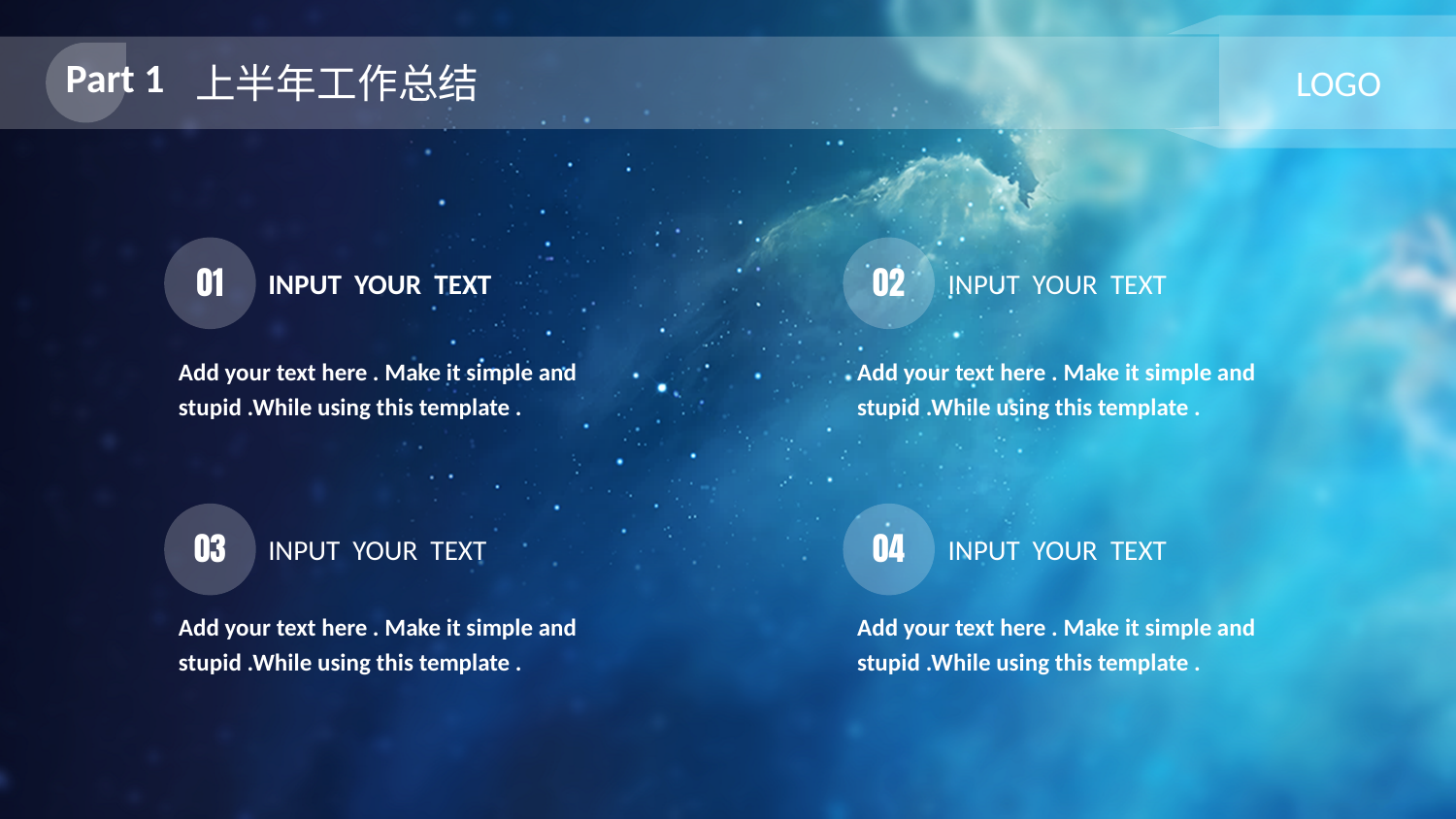

Part 1
上半年工作总结
LOGO
01
INPUT  YOUR  TEXT
02
INPUT  YOUR  TEXT
Add your text here . Make it simple and stupid .While using this template .
Add your text here . Make it simple and stupid .While using this template .
03
INPUT  YOUR  TEXT
04
INPUT  YOUR  TEXT
Add your text here . Make it simple and stupid .While using this template .
Add your text here . Make it simple and stupid .While using this template .